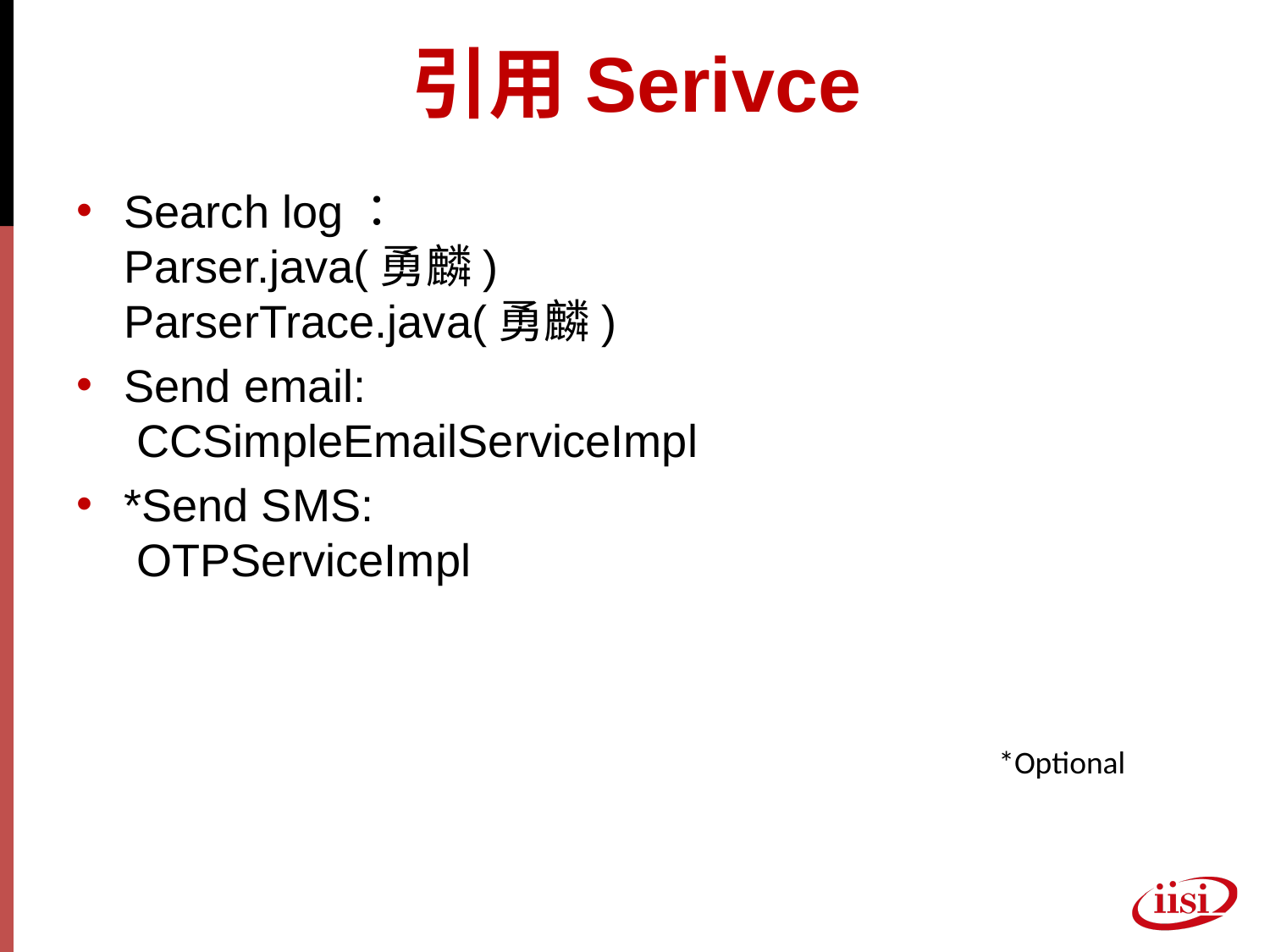

# 引用Serivce
Search log：
Parser.java(勇麟)
ParserTrace.java(勇麟)
Send email:
 CCSimpleEmailServiceImpl
*Send SMS:
 OTPServiceImpl
*Optional